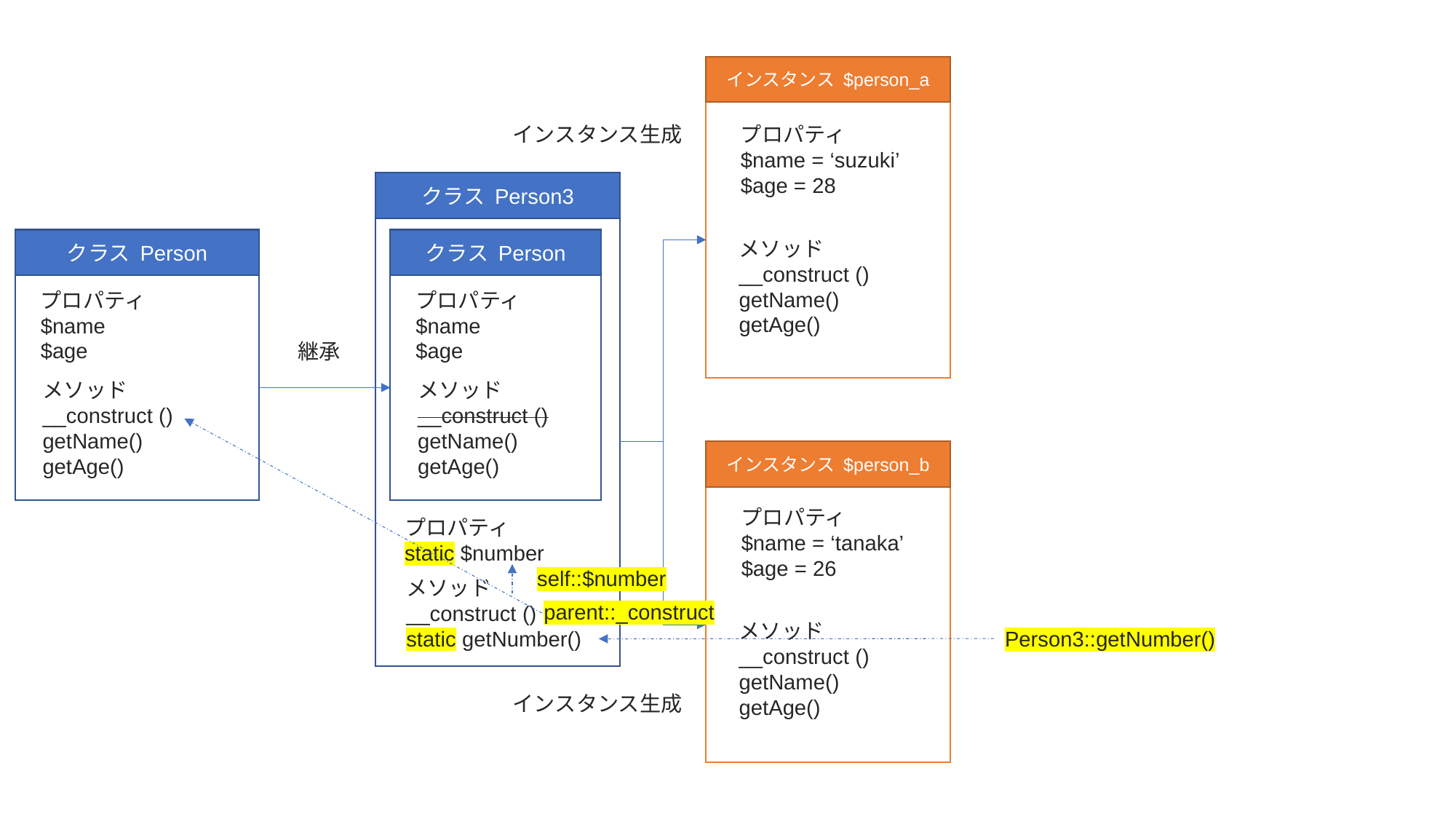

インスタンス $person_a

インスタンス生成
プロパティ
$name = ‘suzuki’
$age = 28
クラス Person3

クラス Person
クラス Person
メソッド
__construct ()
getName()
getAge()

プロパティ
$name
$age
プロパティ
$name
$age
継承
メソッド
__construct ()
getName()
getAge()
メソッド
__construct ()
getName()
getAge()
インスタンス $person_b

プロパティ
$name = ‘tanaka’
$age = 26
プロパティ
static $number
self::$number
メソッド
__construct ()
static getNumber()
parent::_construct
メソッド
__construct ()
getName()
getAge()
Person3::getNumber()
インスタンス生成